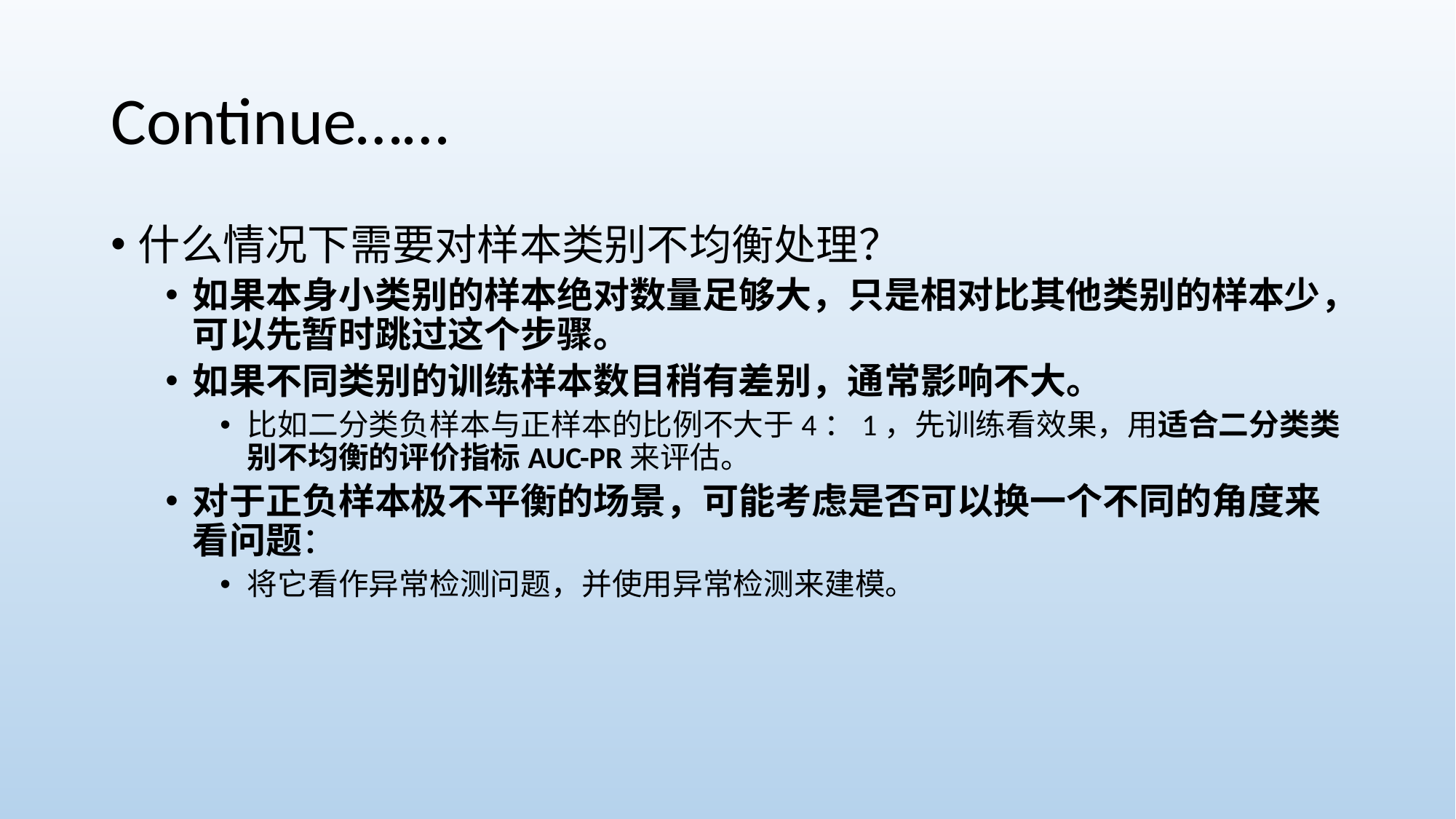

# Continue……
什么情况下需要对样本类别不均衡处理？
如果本身小类别的样本绝对数量足够大，只是相对比其他类别的样本少，可以先暂时跳过这个步骤。
如果不同类别的训练样本数目稍有差别，通常影响不大。
比如二分类负样本与正样本的比例不大于4：1，先训练看效果，用适合二分类类别不均衡的评价指标AUC-PR来评估。
对于正负样本极不平衡的场景，可能考虑是否可以换一个不同的角度来看问题：
将它看作异常检测问题，并使用异常检测来建模。